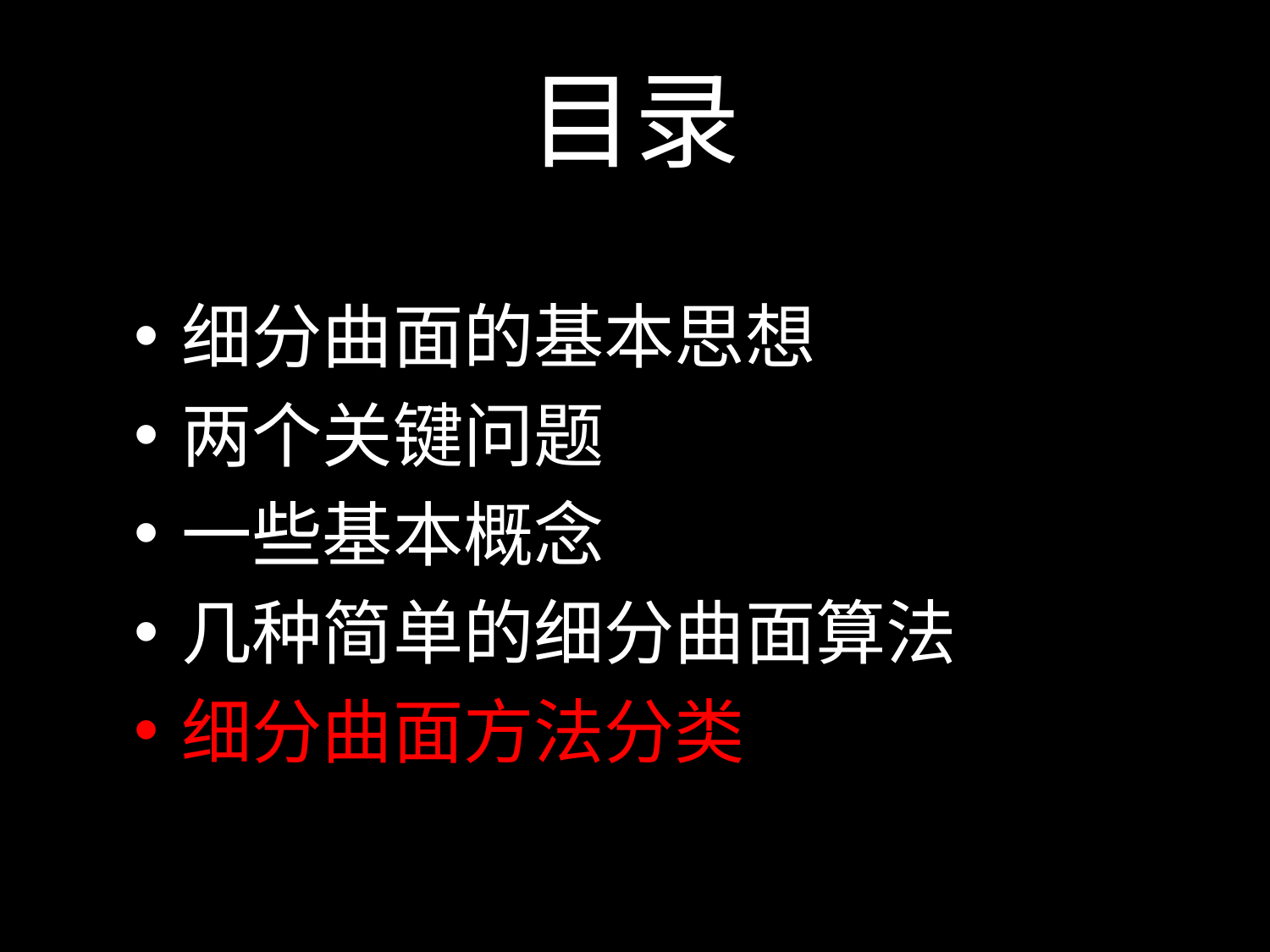

# 目录
细分曲面的基本思想
两个关键问题
一些基本概念
几种简单的细分曲面算法
细分曲面方法分类